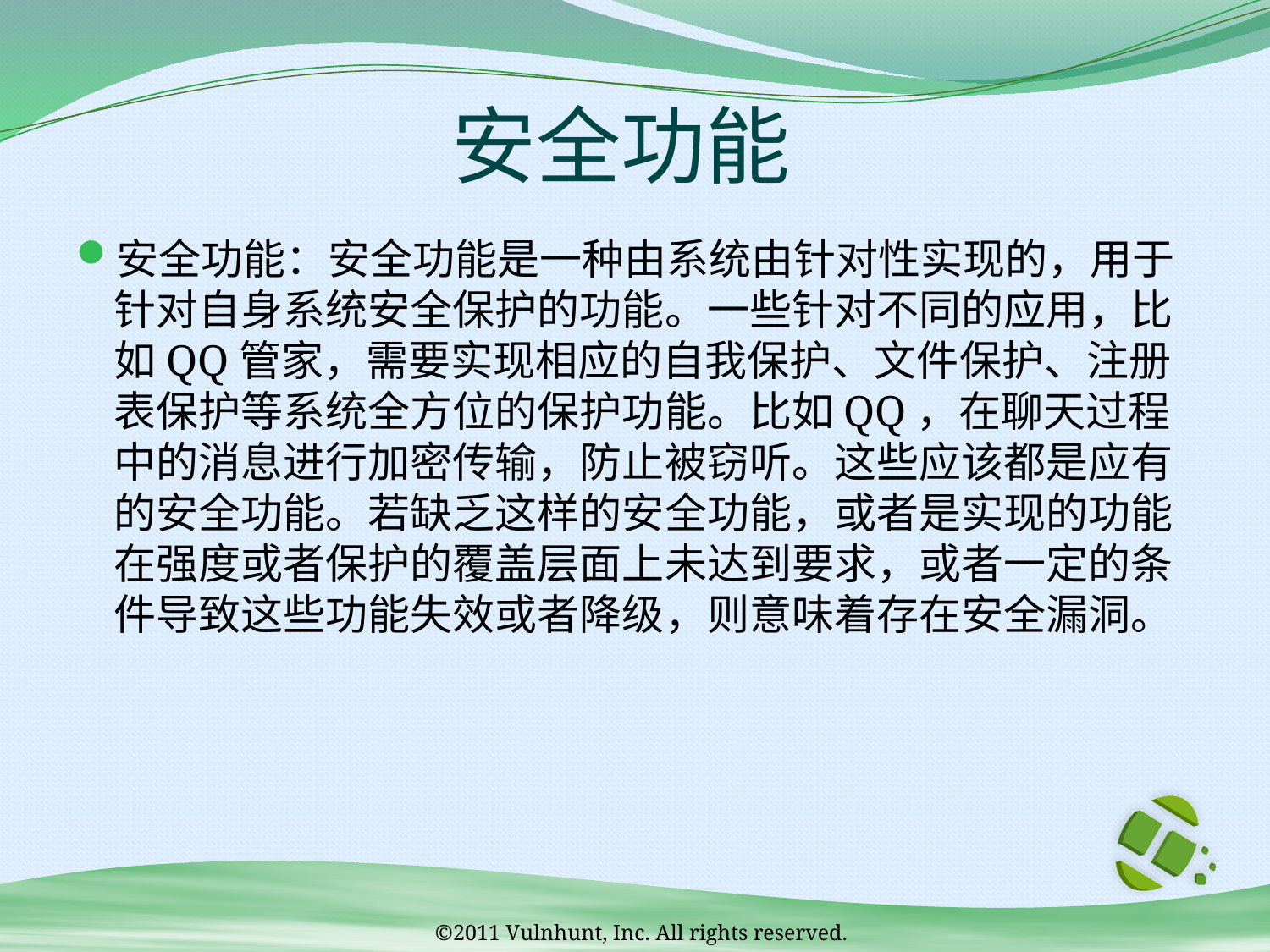

# 安全功能
安全功能：安全功能是一种由系统由针对性实现的，用于针对自身系统安全保护的功能。一些针对不同的应用，比如QQ管家，需要实现相应的自我保护、文件保护、注册表保护等系统全方位的保护功能。比如QQ，在聊天过程中的消息进行加密传输，防止被窃听。这些应该都是应有的安全功能。若缺乏这样的安全功能，或者是实现的功能在强度或者保护的覆盖层面上未达到要求，或者一定的条件导致这些功能失效或者降级，则意味着存在安全漏洞。